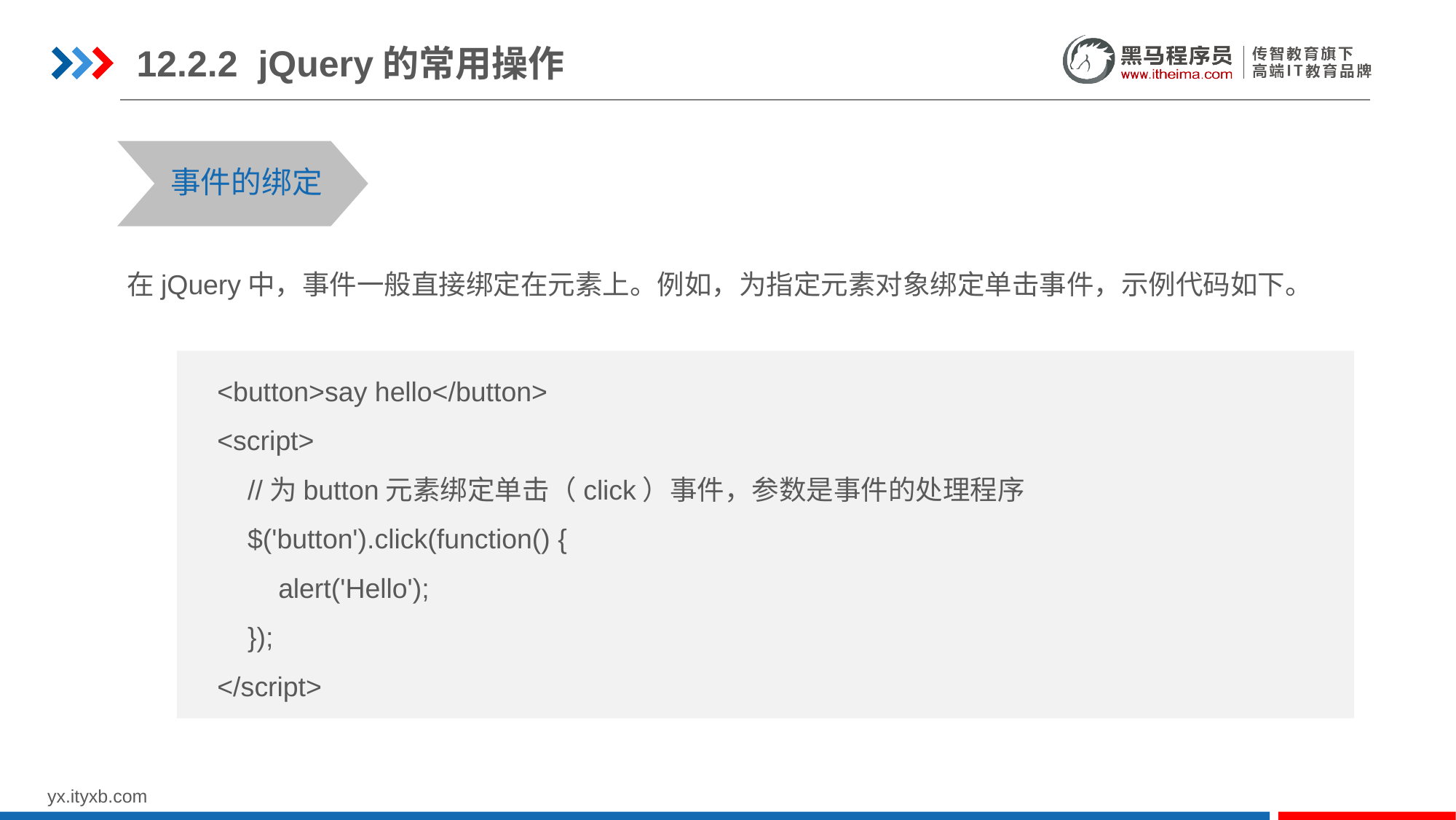

12.2.2  jQuery的常用操作

事件的绑定
在jQuery中，事件一般直接绑定在元素上。例如，为指定元素对象绑定单击事件，示例代码如下。

<button>say hello</button>
<script>
    //为button元素绑定单击（click）事件，参数是事件的处理程序
    $('button').click(function() {
        alert('Hello');
    });
</script>